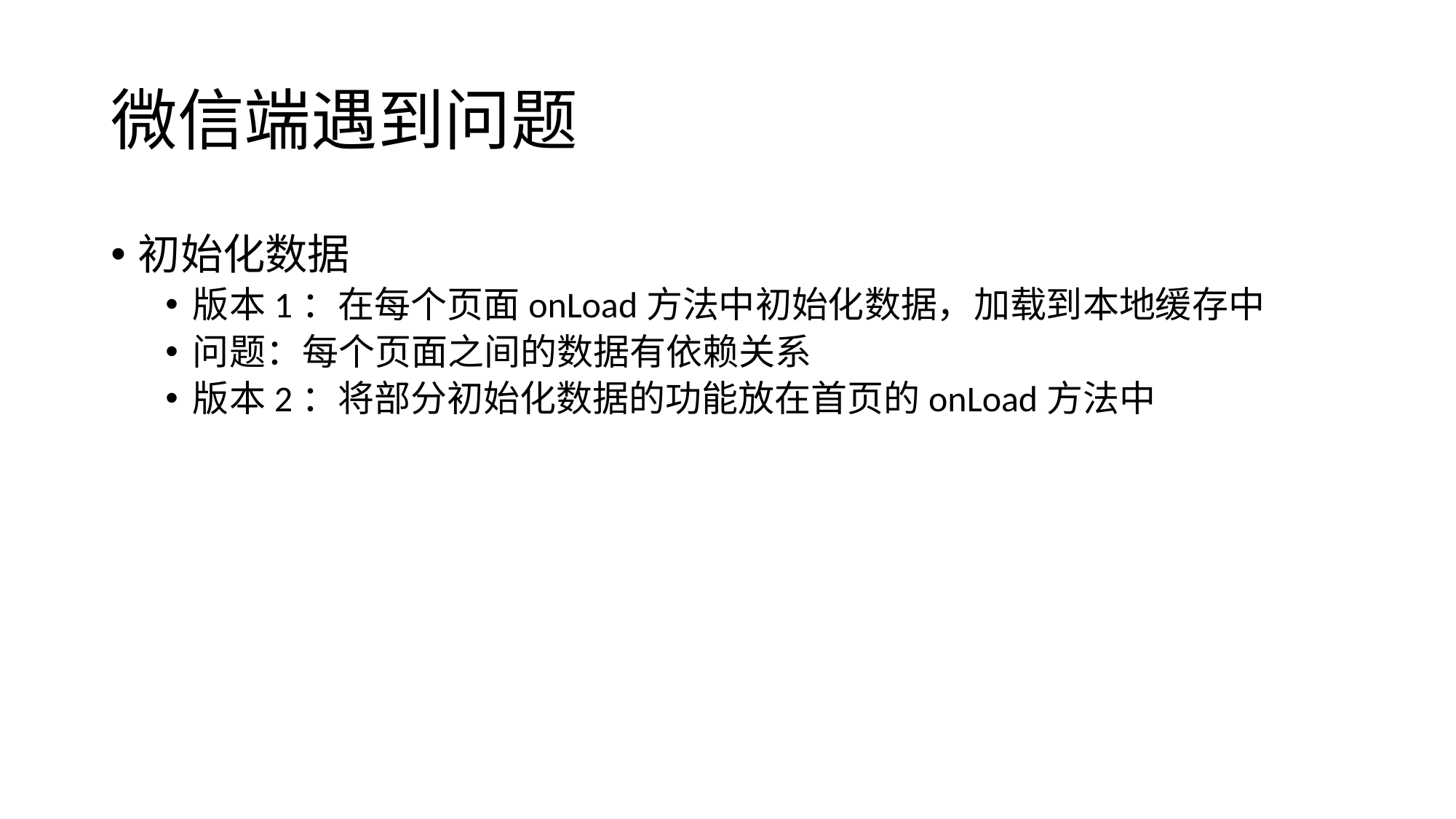

# 微信端遇到问题
初始化数据
版本1：在每个页面onLoad方法中初始化数据，加载到本地缓存中
问题：每个页面之间的数据有依赖关系
版本2：将部分初始化数据的功能放在首页的onLoad方法中